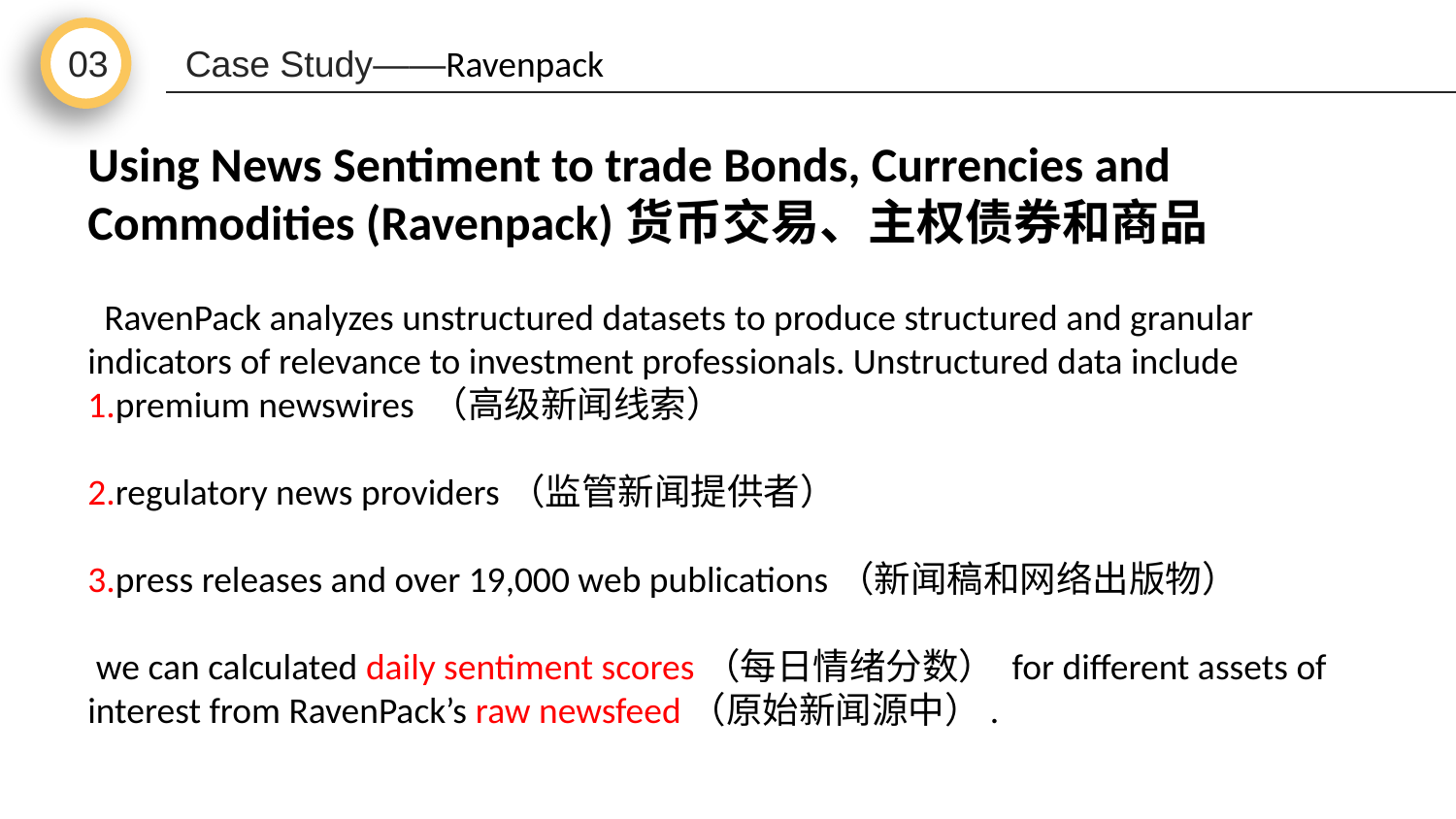

03
Case Study——Ravenpack

Using News Sentiment to trade Bonds, Currencies and Commodities (Ravenpack)货币交易、主权债券和商品

  RavenPack analyzes unstructured datasets to produce structured and granular indicators of relevance to investment professionals. Unstructured data include
1.premium newswires （高级新闻线索）

2.regulatory news providers（监管新闻提供者）

3.press releases and over 19,000 web publications（新闻稿和网络出版物）

 we can calculated daily sentiment scores（每日情绪分数） for different assets of interest from RavenPack’s raw newsfeed（原始新闻源中）.